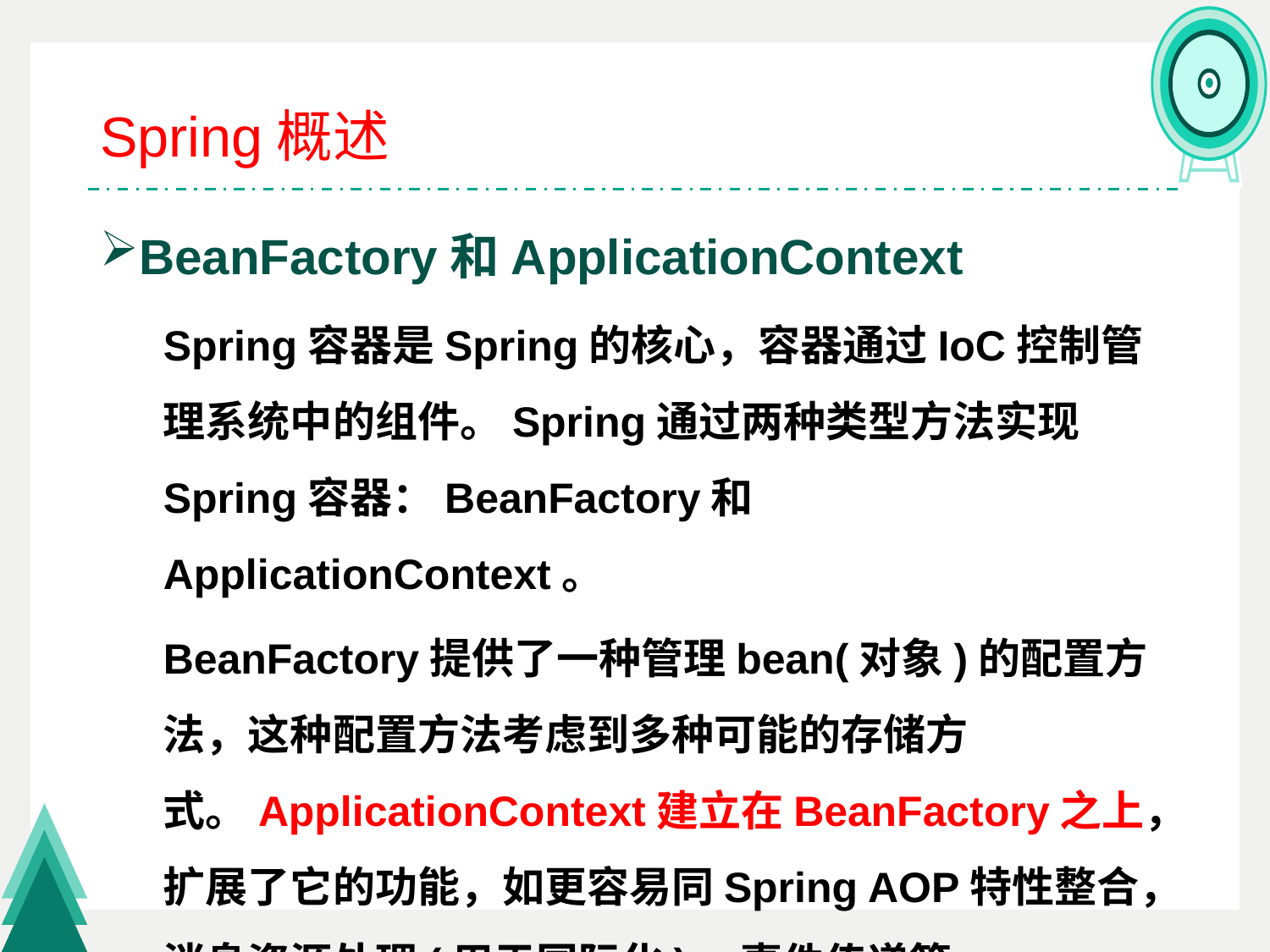

# Spring概述
BeanFactory和ApplicationContext
Spring容器是Spring的核心，容器通过IoC控制管理系统中的组件。Spring通过两种类型方法实现Spring容器：BeanFactory和ApplicationContext。
BeanFactory提供了一种管理bean(对象)的配置方法，这种配置方法考虑到多种可能的存储方式。ApplicationContext建立在BeanFactory之上，扩展了它的功能，如更容易同Spring AOP特性整合，消息资源处理(用于国际化)，事件传递等。